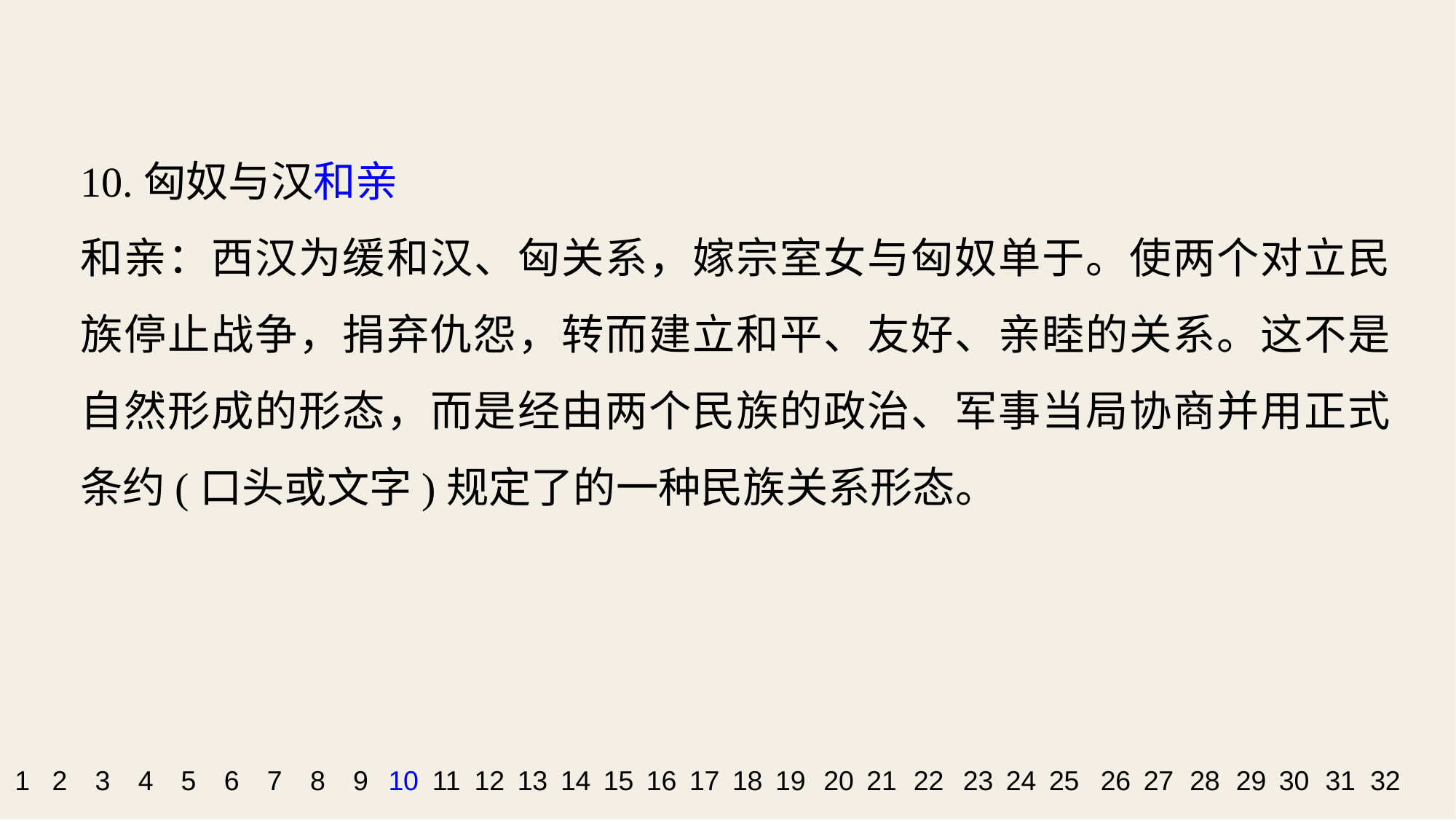

10.匈奴与汉和亲
和亲：西汉为缓和汉、匈关系，嫁宗室女与匈奴单于。使两个对立民族停止战争，捐弃仇怨，转而建立和平、友好、亲睦的关系。这不是自然形成的形态，而是经由两个民族的政治、军事当局协商并用正式条约(口头或文字)规定了的一种民族关系形态。
1
2
3
4
5
6
7
8
9
10
11
12
13
14
15
16
17
18
19
20
21
22
23
24
25
26
27
28
29
30
31
32